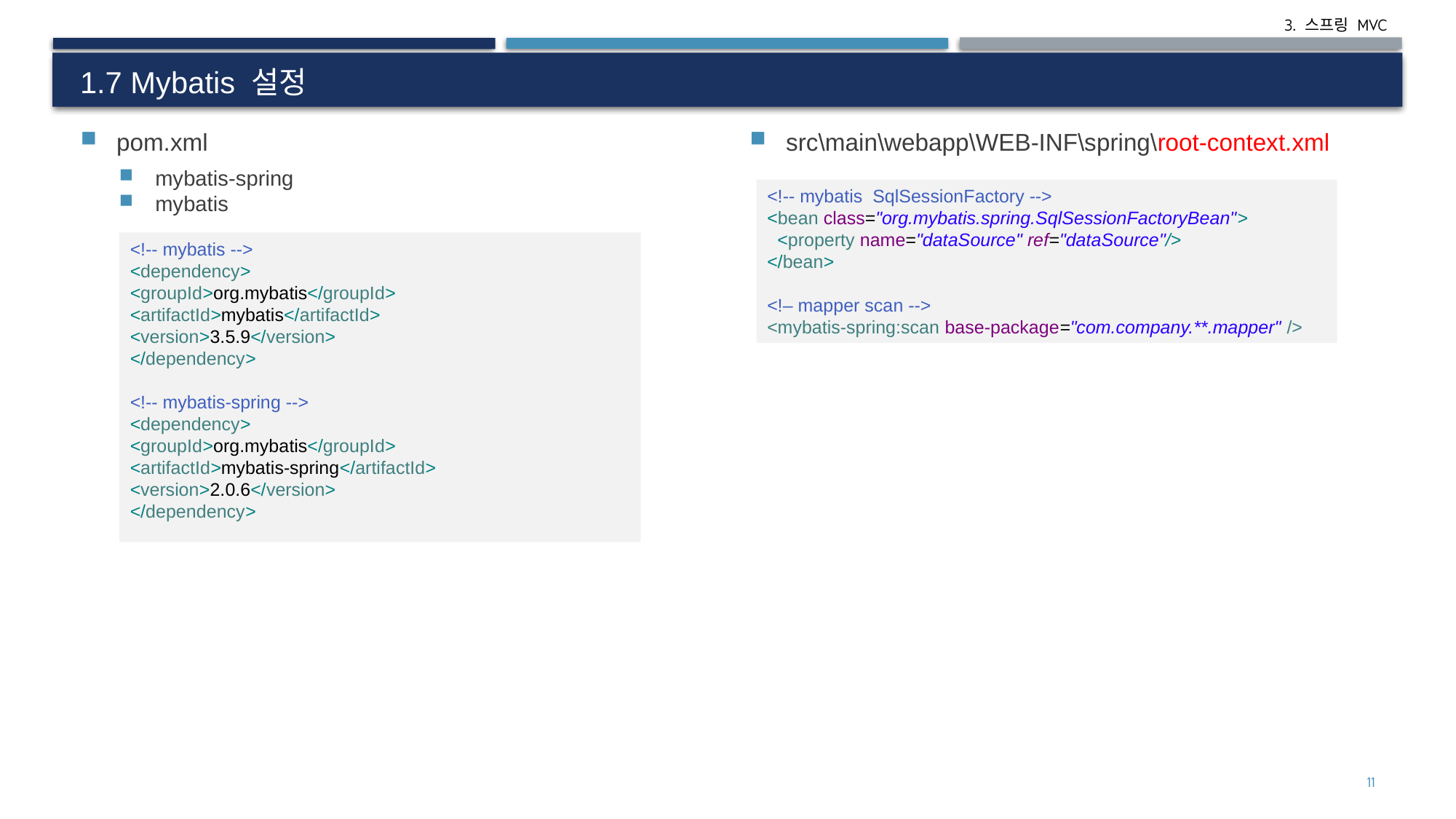

1.7 Mybatis 설정
# pom.xml
mybatis-spring
mybatis

src\main\webapp\WEB-INF\spring\root-context.xml
<!-- mybatis  SqlSessionFactory -->
<bean class="org.mybatis.spring.SqlSessionFactoryBean">
  <property name="dataSource" ref="dataSource"/>
</bean>

<!– mapper scan -->
<mybatis-spring:scan base-package="com.company.**.mapper" />
<!-- mybatis -->
<dependency>
<groupId>org.mybatis</groupId>
<artifactId>mybatis</artifactId>
<version>3.5.9</version>
</dependency>

<!-- mybatis-spring -->
<dependency>
<groupId>org.mybatis</groupId>
<artifactId>mybatis-spring</artifactId>
<version>2.0.6</version>
</dependency>
11